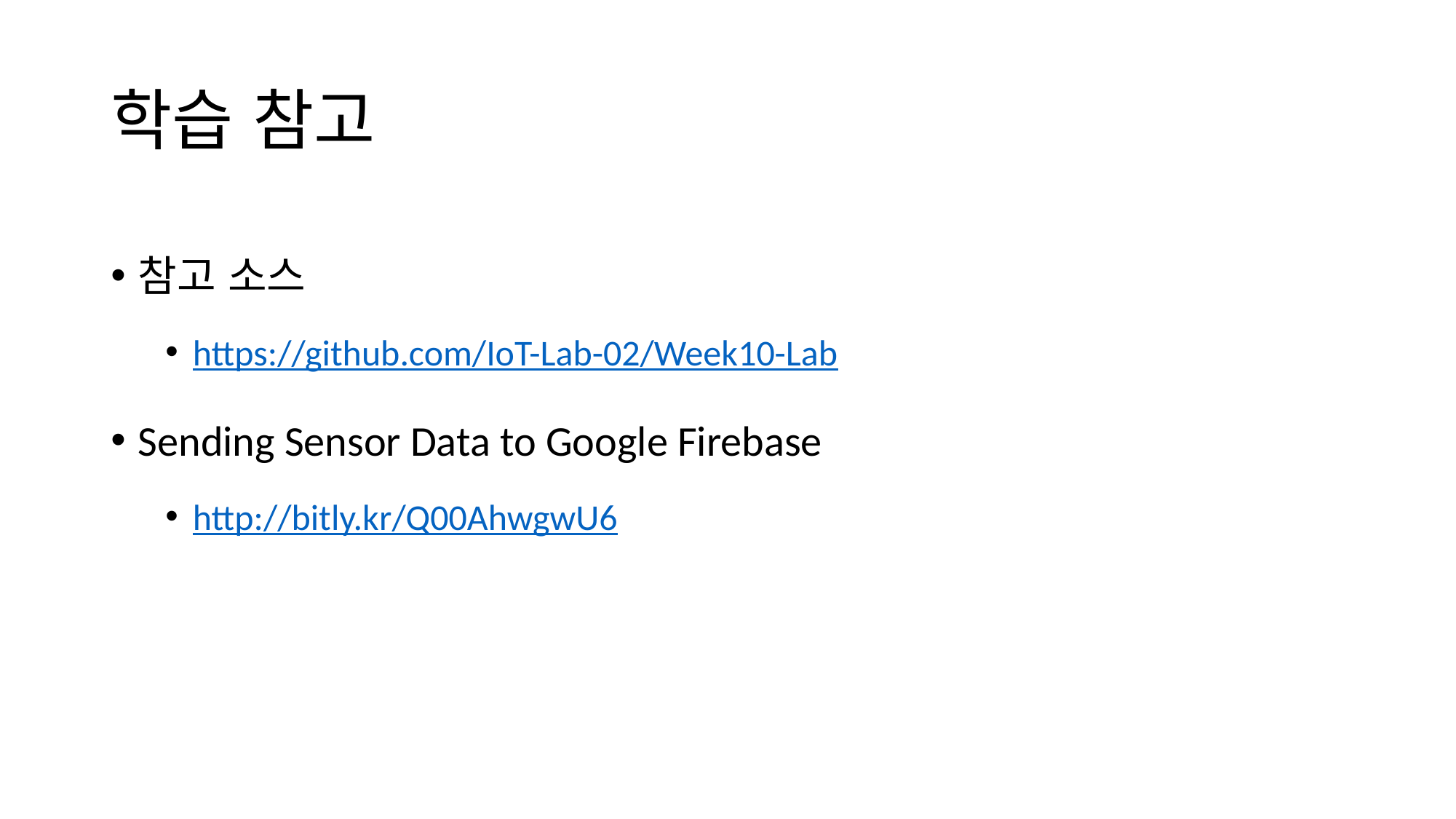

# 학습 참고
참고 소스
https://github.com/IoT-Lab-02/Week10-Lab
Sending Sensor Data to Google Firebase
http://bitly.kr/Q00AhwgwU6